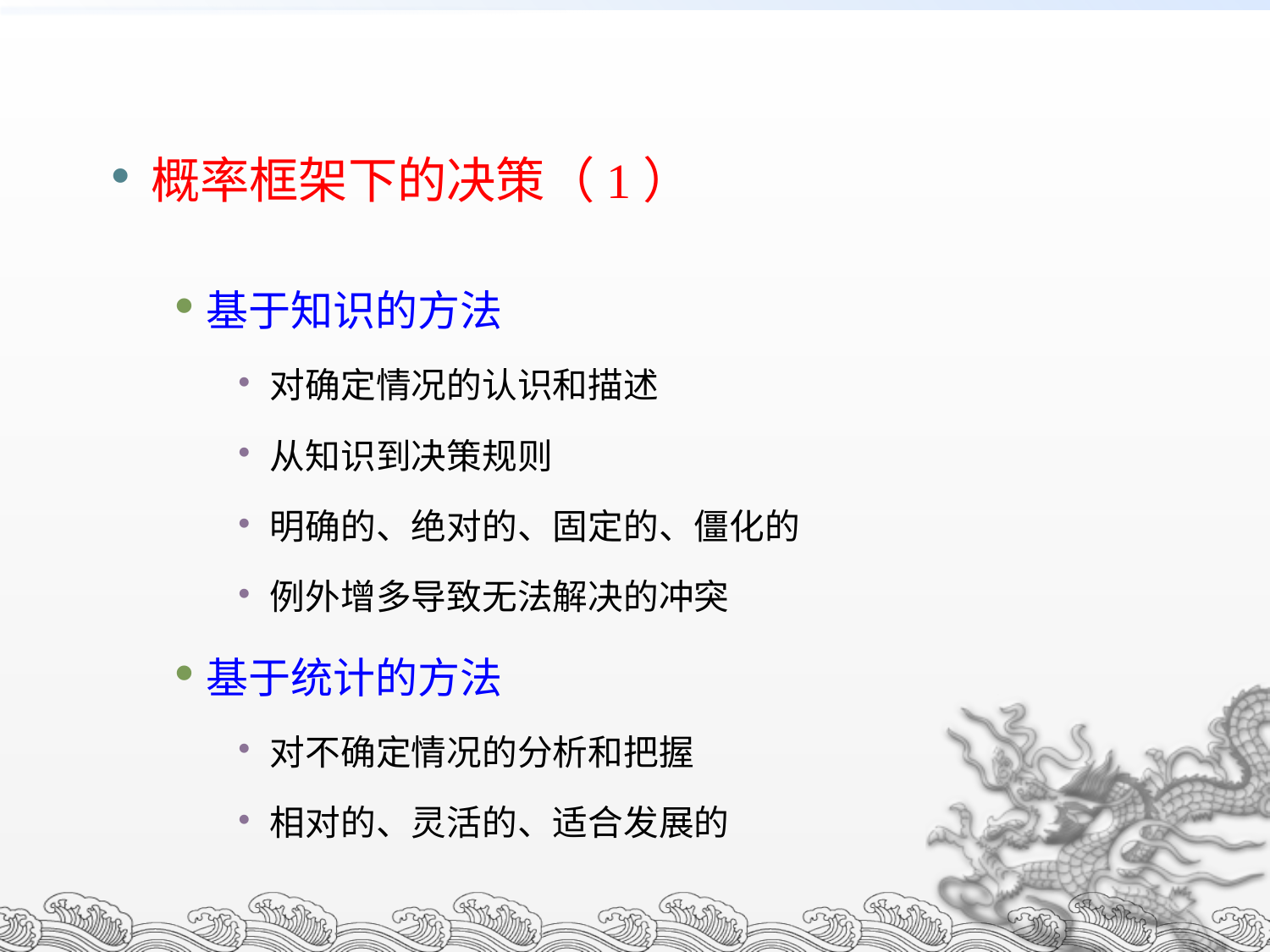

概率框架下的决策（1）

基于知识的方法
对确定情况的认识和描述
从知识到决策规则
明确的、绝对的、固定的、僵化的
例外增多导致无法解决的冲突
基于统计的方法
对不确定情况的分析和把握
相对的、灵活的、适合发展的